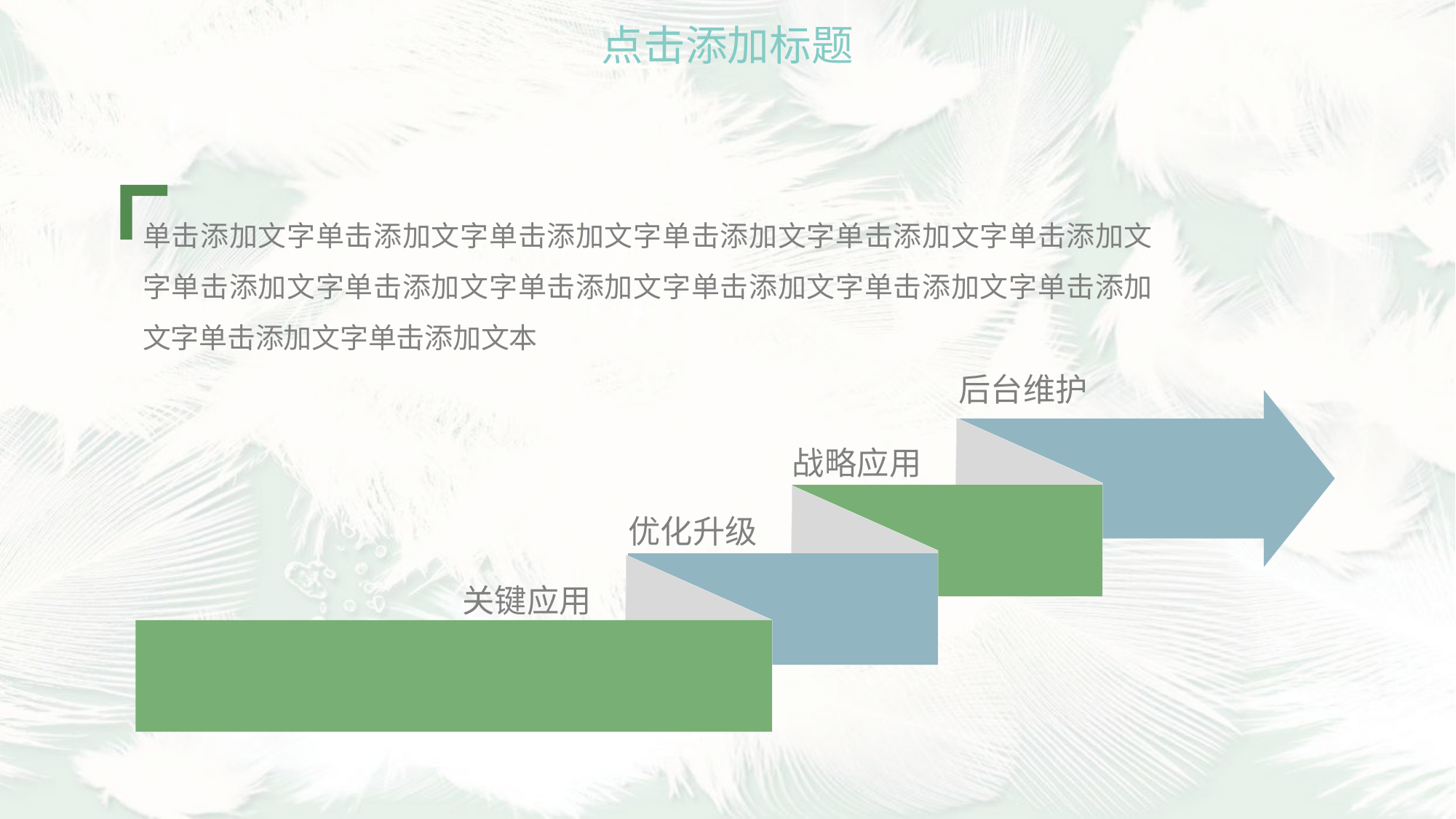

点击添加标题

单击添加文字单击添加文字单击添加文字单击添加文字单击添加文字单击添加文字单击添加文字单击添加文字单击添加文字单击添加文字单击添加文字单击添加文字单击添加文字单击添加文本
后台维护

战略应用

优化升级

关键应用